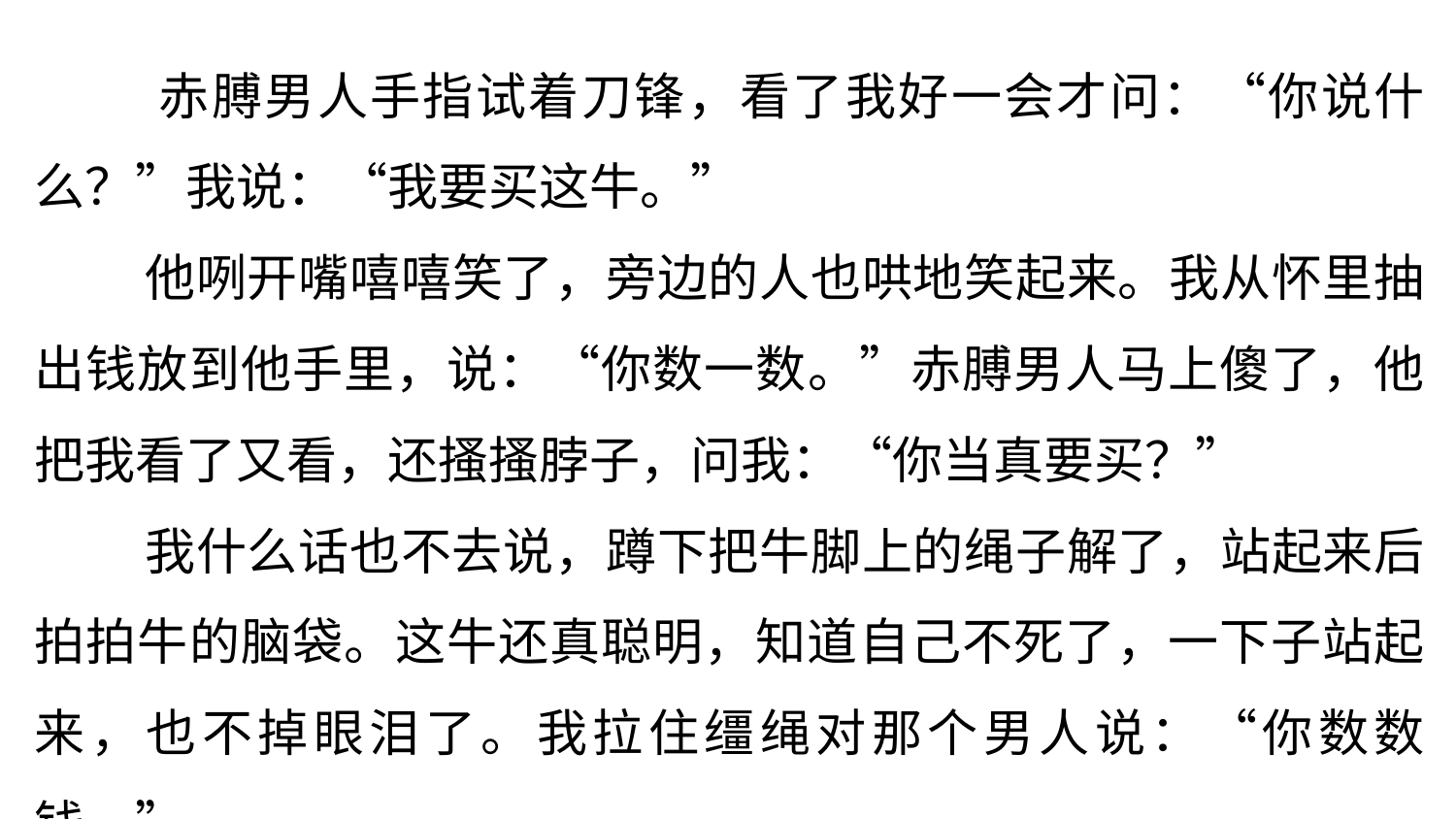

赤膊男人手指试着刀锋，看了我好一会才问：“你说什么？”我说：“我要买这牛。”
        他咧开嘴嘻嘻笑了，旁边的人也哄地笑起来。我从怀里抽出钱放到他手里，说：“你数一数。”赤膊男人马上傻了，他把我看了又看，还搔搔脖子，问我：“你当真要买？”
        我什么话也不去说，蹲下把牛脚上的绳子解了，站起来后拍拍牛的脑袋。这牛还真聪明，知道自己不死了，一下子站起来，也不掉眼泪了。我拉住缰绳对那个男人说：“你数数钱。”